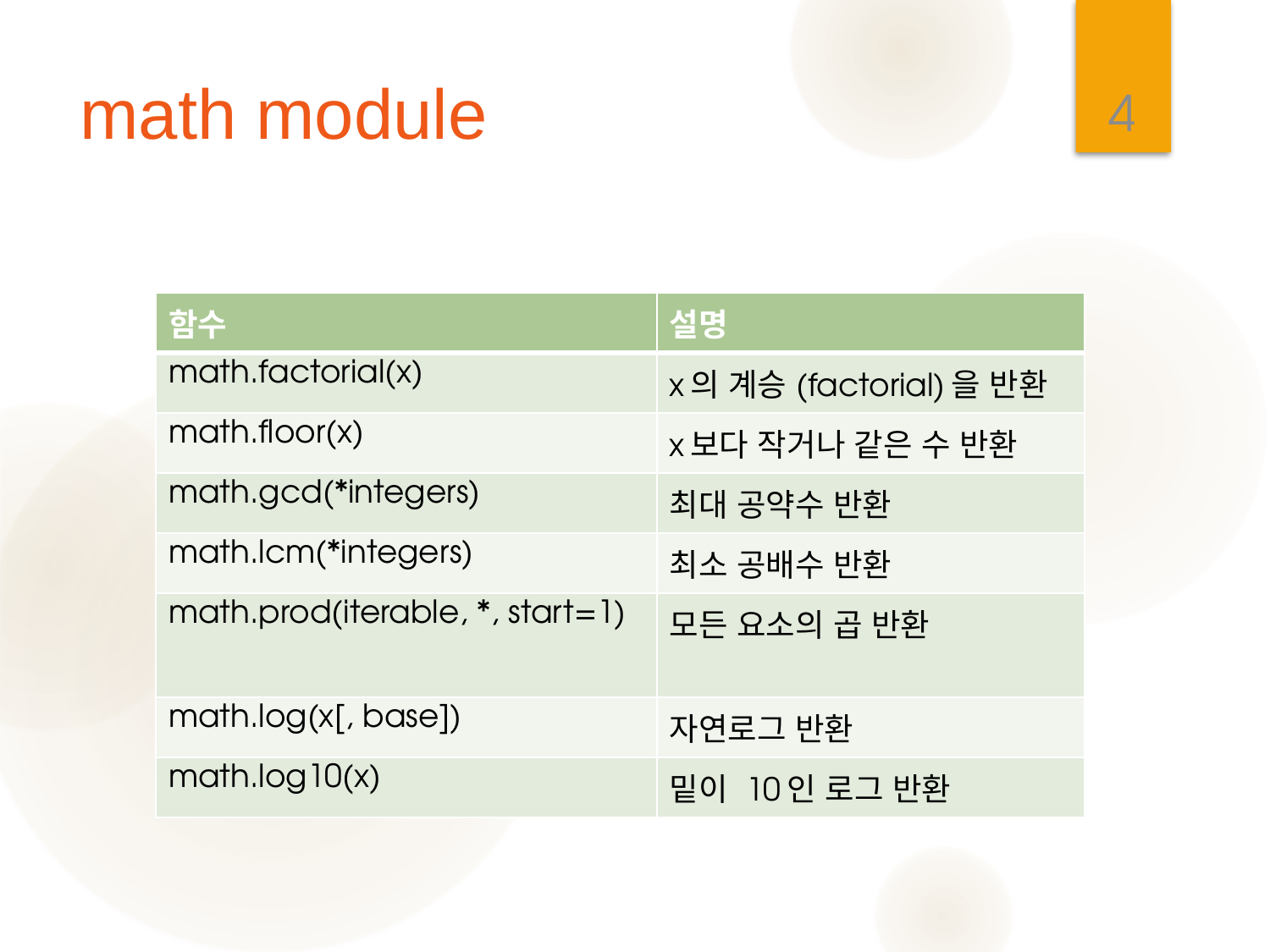

4
# math module
| 함수 | 설명 |
| --- | --- |
| math.factorial(x) | x의 계승(factorial)을 반환 |
| math.floor(x) | x보다 작거나 같은 수 반환 |
| math.gcd(\*integers) | 최대 공약수 반환 |
| math.lcm(\*integers) | 최소 공배수 반환 |
| math.prod(iterable, \*, start=1) | 모든 요소의 곱 반환 |
| math.log(x[, base]) | 자연로그 반환 |
| math.log10(x) | 밑이 10인 로그 반환 |